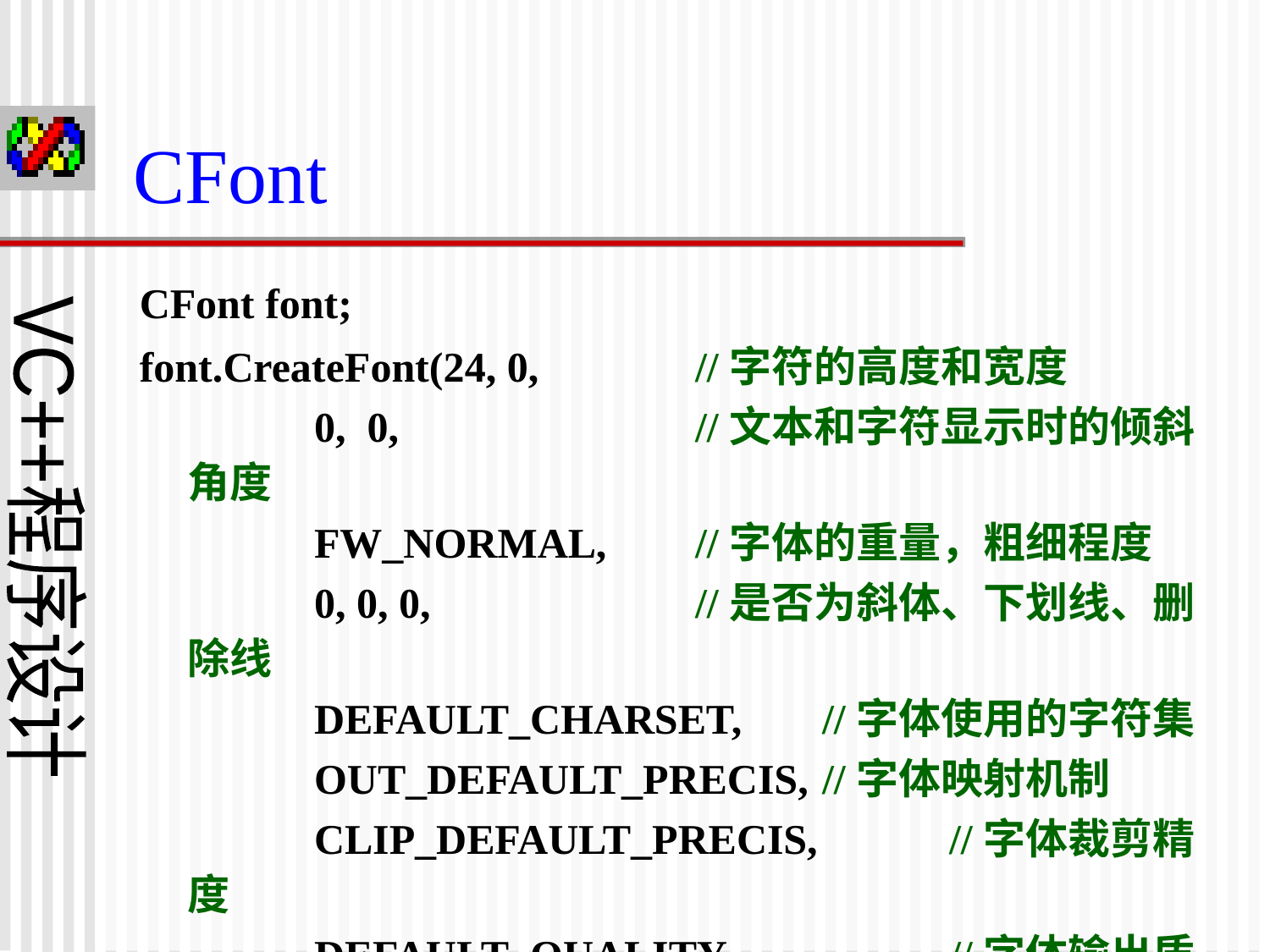

# CFont
CFont font;
font.CreateFont(24, 0,  		//字符的高度和宽度
 		0,  0,  			//文本和字符显示时的倾斜角度
		FW_NORMAL,  	//字体的重量，粗细程度
		0, 0, 0,    		//是否为斜体、下划线、删除线
		DEFAULT_CHARSET, 	//字体使用的字符集
		OUT_DEFAULT_PRECIS, 	//字体映射机制
		CLIP_DEFAULT_PRECIS, 	//字体裁剪精度
		DEFAULT_QUALITY, 		//字体输出质量
		DEFAULT_PITCH|FF_ROMAN, 	//间距和属性
		_T("黑体"));  		//字体名称